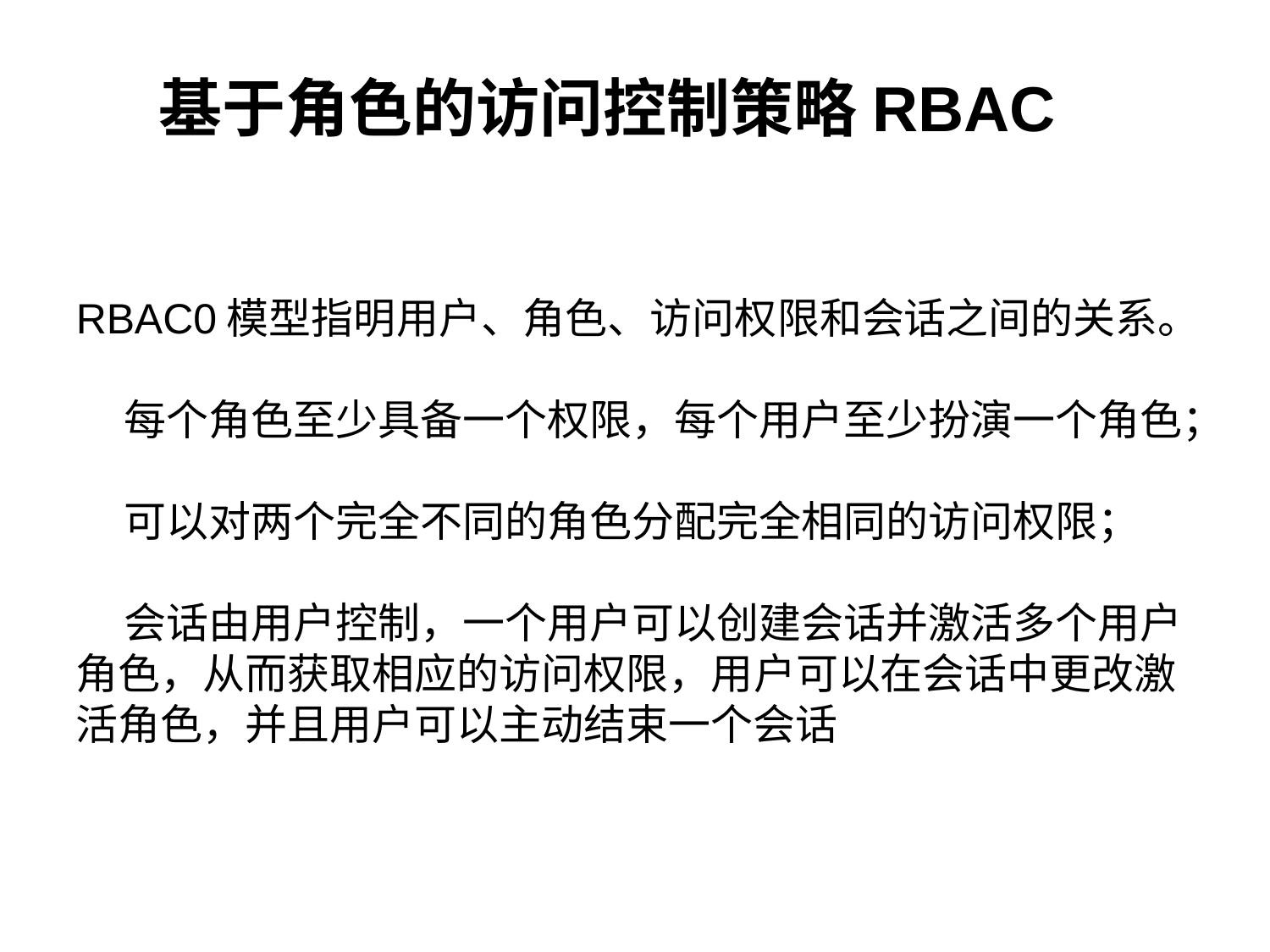

# 基于角色的访问控制策略RBAC
RBAC0模型指明用户、角色、访问权限和会话之间的关系。

    每个角色至少具备一个权限，每个用户至少扮演一个角色；

    可以对两个完全不同的角色分配完全相同的访问权限；

    会话由用户控制，一个用户可以创建会话并激活多个用户角色，从而获取相应的访问权限，用户可以在会话中更改激活角色，并且用户可以主动结束一个会话